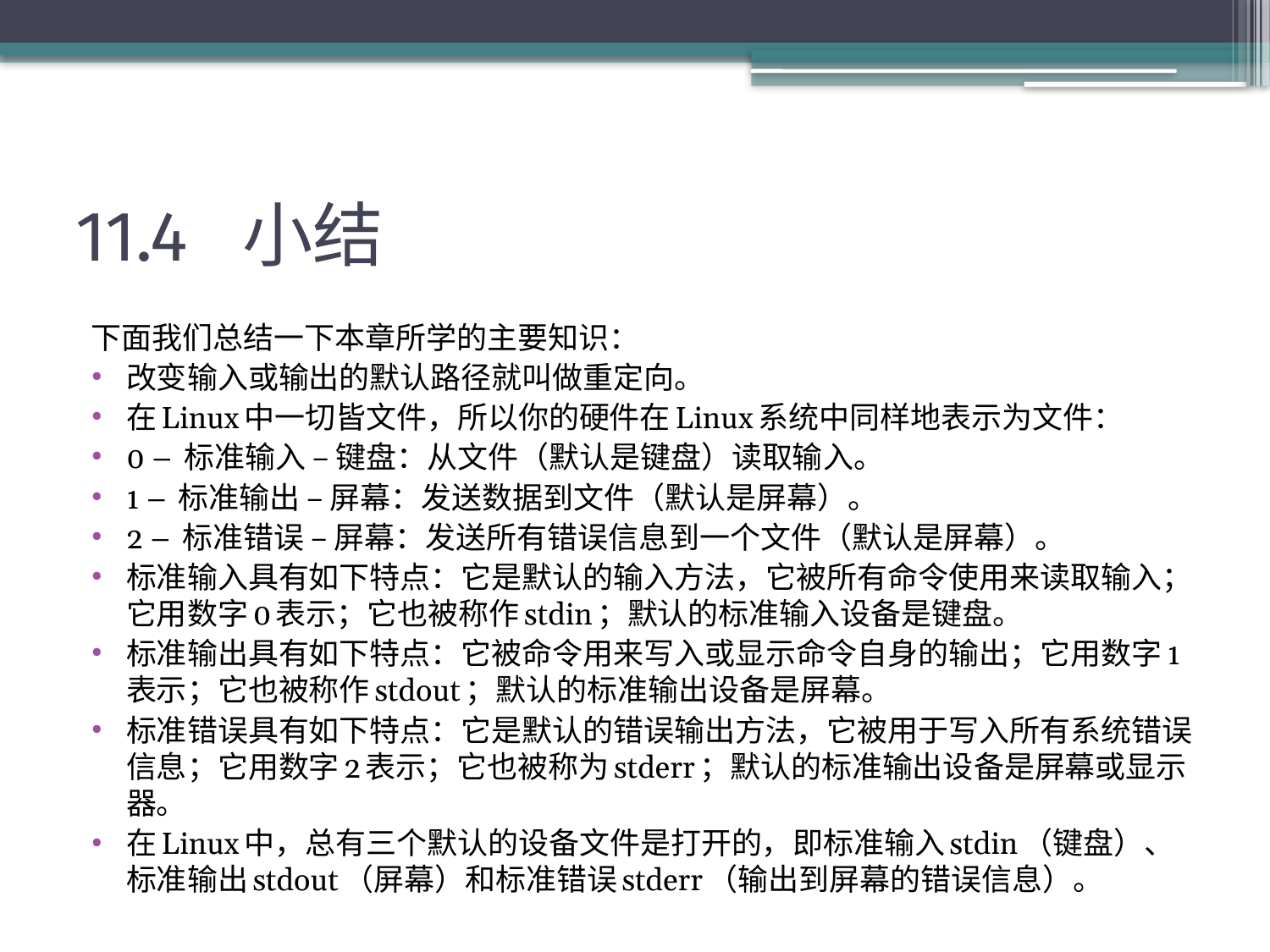

# 11.4  小结
下面我们总结一下本章所学的主要知识：
改变输入或输出的默认路径就叫做重定向。
在Linux中一切皆文件，所以你的硬件在Linux系统中同样地表示为文件：
0 – 标准输入 – 键盘：从文件（默认是键盘）读取输入。
1 – 标准输出 – 屏幕：发送数据到文件（默认是屏幕）。
2 – 标准错误 – 屏幕：发送所有错误信息到一个文件（默认是屏幕）。
标准输入具有如下特点：它是默认的输入方法，它被所有命令使用来读取输入；它用数字0表示；它也被称作stdin；默认的标准输入设备是键盘。
标准输出具有如下特点：它被命令用来写入或显示命令自身的输出；它用数字1表示；它也被称作stdout；默认的标准输出设备是屏幕。
标准错误具有如下特点：它是默认的错误输出方法，它被用于写入所有系统错误信息；它用数字2表示；它也被称为stderr；默认的标准输出设备是屏幕或显示器。
在Linux中，总有三个默认的设备文件是打开的，即标准输入stdin（键盘）、标准输出stdout（屏幕）和标准错误stderr（输出到屏幕的错误信息）。